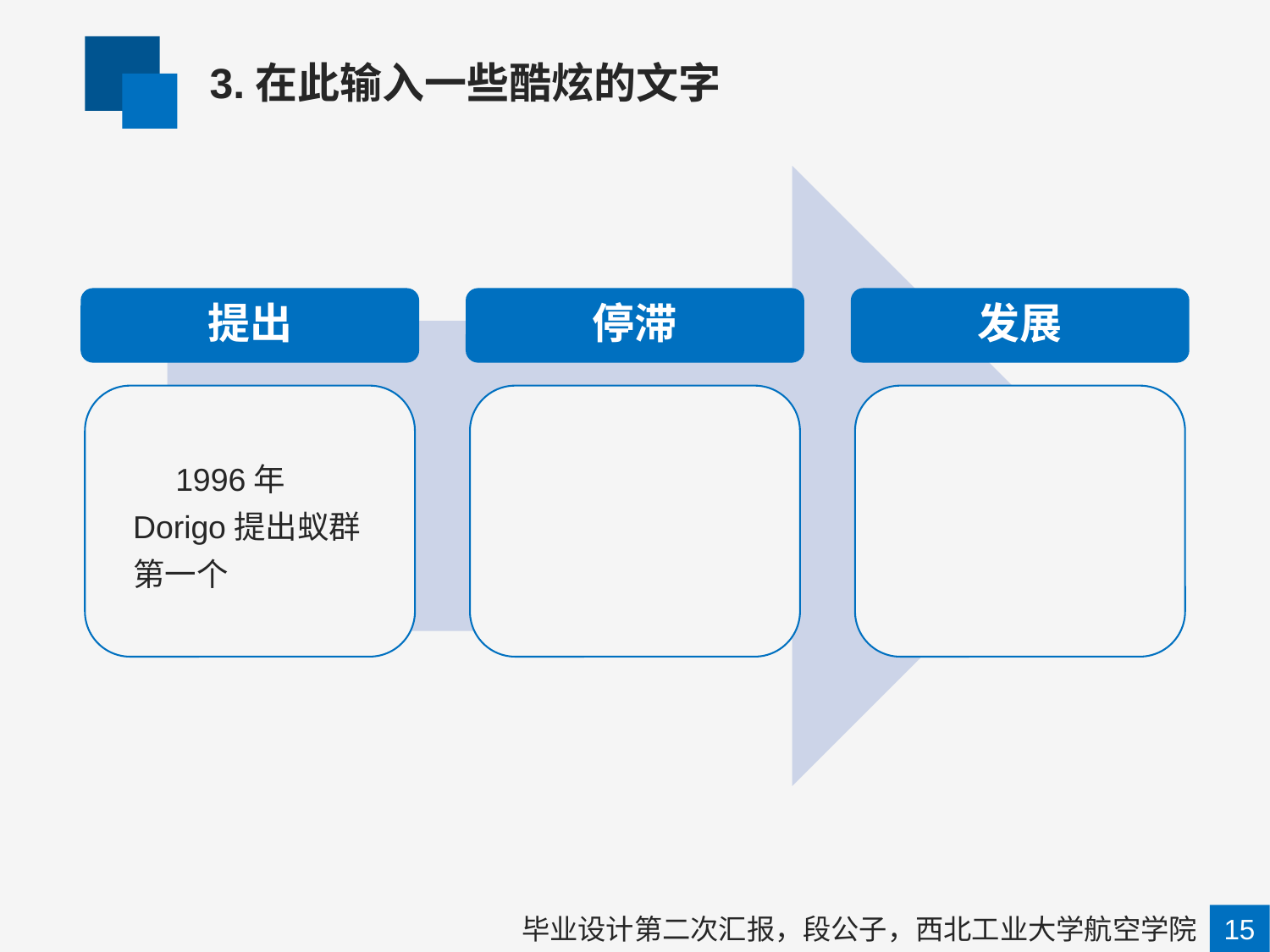

3.在此输入一些酷炫的文字

提出
停滞
发展
1996年Dorigo提出蚁群第一个

毕业设计第二次汇报，段公子，西北工业大学航空学院
15